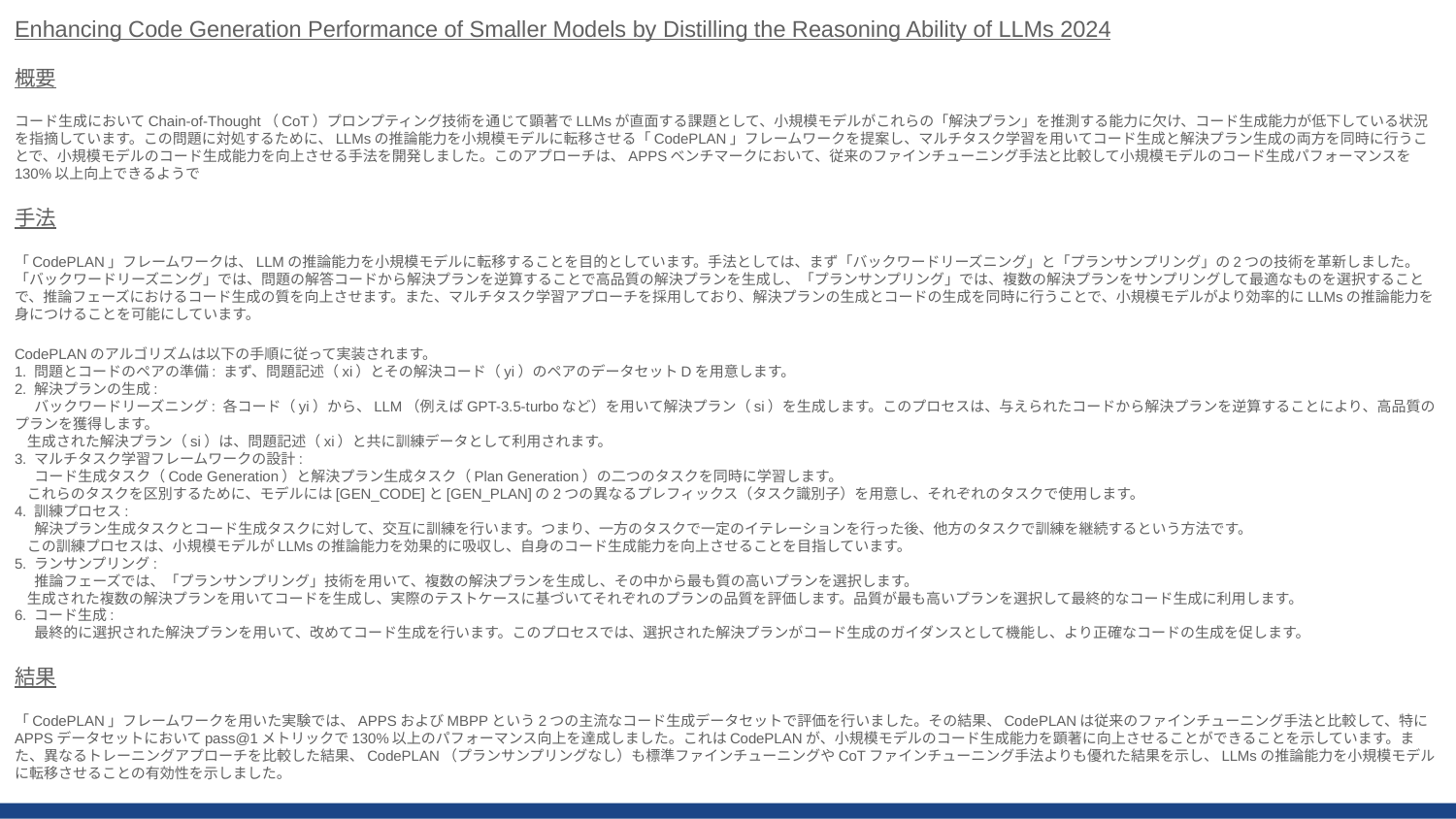

Enhancing Code Generation Performance of Smaller Models by Distilling the Reasoning Ability of LLMs 2024
概要
コード生成においてChain-of-Thought（CoT）プロンプティング技術を通じて顕著でLLMsが直面する課題として、小規模モデルがこれらの「解決プラン」を推測する能力に欠け、コード生成能力が低下している状況を指摘しています。この問題に対処するために、LLMsの推論能力を小規模モデルに転移させる「CodePLAN」フレームワークを提案し、マルチタスク学習を用いてコード生成と解決プラン生成の両方を同時に行うことで、小規模モデルのコード生成能力を向上させる手法を開発しました。このアプローチは、APPSベンチマークにおいて、従来のファインチューニング手法と比較して小規模モデルのコード生成パフォーマンスを130%以上向上できるようで
手法
「CodePLAN」フレームワークは、LLMの推論能力を小規模モデルに転移することを目的としています。手法としては、まず「バックワードリーズニング」と「プランサンプリング」の2つの技術を革新しました。「バックワードリーズニング」では、問題の解答コードから解決プランを逆算することで高品質の解決プランを生成し、「プランサンプリング」では、複数の解決プランをサンプリングして最適なものを選択することで、推論フェーズにおけるコード生成の質を向上させます。また、マルチタスク学習アプローチを採用しており、解決プランの生成とコードの生成を同時に行うことで、小規模モデルがより効率的にLLMsの推論能力を身につけることを可能にしています​​。
CodePLANのアルゴリズムは以下の手順に従って実装されます。
1. 問題とコードのペアの準備: まず、問題記述（xi）とその解決コード（yi）のペアのデータセットDを用意します。
2. 解決プランの生成:
    バックワードリーズニング: 各コード（yi）から、LLM（例えばGPT-3.5-turboなど）を用いて解決プラン（si）を生成します。このプロセスは、与えられたコードから解決プランを逆算することにより、高品質のプランを獲得します。
    生成された解決プラン（si）は、問題記述（xi）と共に訓練データとして利用されます。
3. マルチタスク学習フレームワークの設計:
    コード生成タスク（Code Generation）と解決プラン生成タスク（Plan Generation）の二つのタスクを同時に学習します。
    これらのタスクを区別するために、モデルには[GEN_CODE]と[GEN_PLAN]の2つの異なるプレフィックス（タスク識別子）を用意し、それぞれのタスクで使用します。
4. 訓練プロセス:
    解決プラン生成タスクとコード生成タスクに対して、交互に訓練を行います。つまり、一方のタスクで一定のイテレーションを行った後、他方のタスクで訓練を継続するという方法です。
    この訓練プロセスは、小規模モデルがLLMsの推論能力を効果的に吸収し、自身のコード生成能力を向上させることを目指しています。
5. ランサンプリング:
    推論フェーズでは、「プランサンプリング」技術を用いて、複数の解決プランを生成し、その中から最も質の高いプランを選択します。
    生成された複数の解決プランを用いてコードを生成し、実際のテストケースに基づいてそれぞれのプランの品質を評価します。品質が最も高いプランを選択して最終的なコード生成に利用します。
6. コード生成:
    最終的に選択された解決プランを用いて、改めてコード生成を行います。このプロセスでは、選択された解決プランがコード生成のガイダンスとして機能し、より正確なコードの生成を促します。
結果
「CodePLAN」フレームワークを用いた実験では、APPSおよびMBPPという2つの主流なコード生成データセットで評価を行いました。その結果、CodePLANは従来のファインチューニング手法と比較して、特にAPPSデータセットにおいてpass@1メトリックで130%以上のパフォーマンス向上を達成しました。これはCodePLANが、小規模モデルのコード生成能力を顕著に向上させることができることを示しています。また、異なるトレーニングアプローチを比較した結果、CodePLAN（プランサンプリングなし）も標準ファインチューニングやCoTファインチューニング手法よりも優れた結果を示し、LLMsの推論能力を小規模モデルに転移させることの有効性を示しました​​。